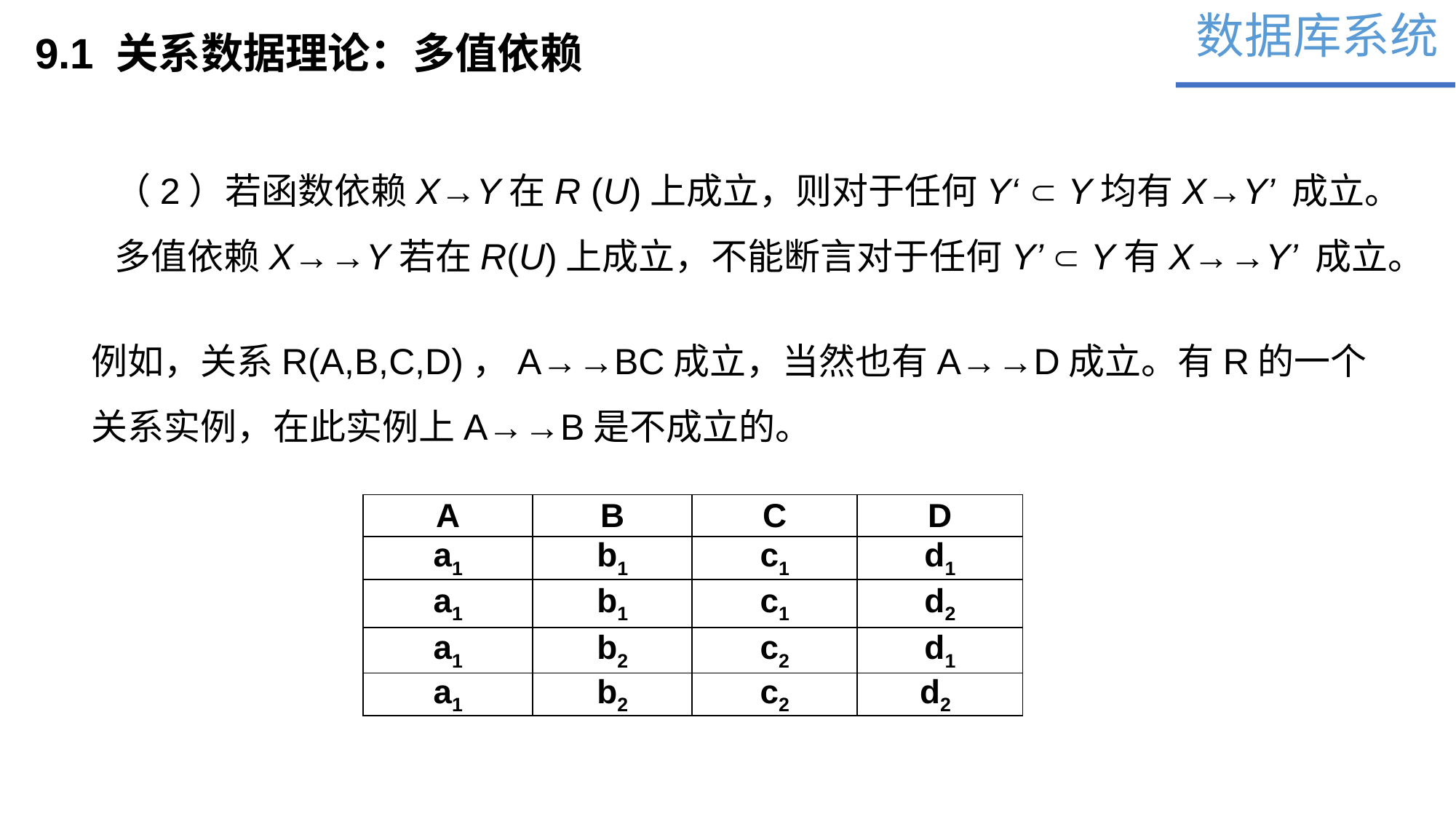

数据库系统
9.1 关系数据理论：多值依赖

（2）若函数依赖X→Y在R (U)上成立，则对于任何Y‘ ⊂ Y均有X→Y’ 成立。多值依赖X→→Y若在R(U)上成立，不能断言对于任何Y’ ⊂ Y有X→→Y’ 成立。
例如，关系R(A,B,C,D)，A→→BC成立，当然也有A→→D成立。有R的一个关系实例，在此实例上A→→B是不成立的。

| A | B | C | D |
| --- | --- | --- | --- |
| a1 | b1 | c1 | d1 |
| a1 | b1 | c1 | d2 |
| a1 | b2 | c2 | d1 |
| a1 | b2 | c2 | d2 |